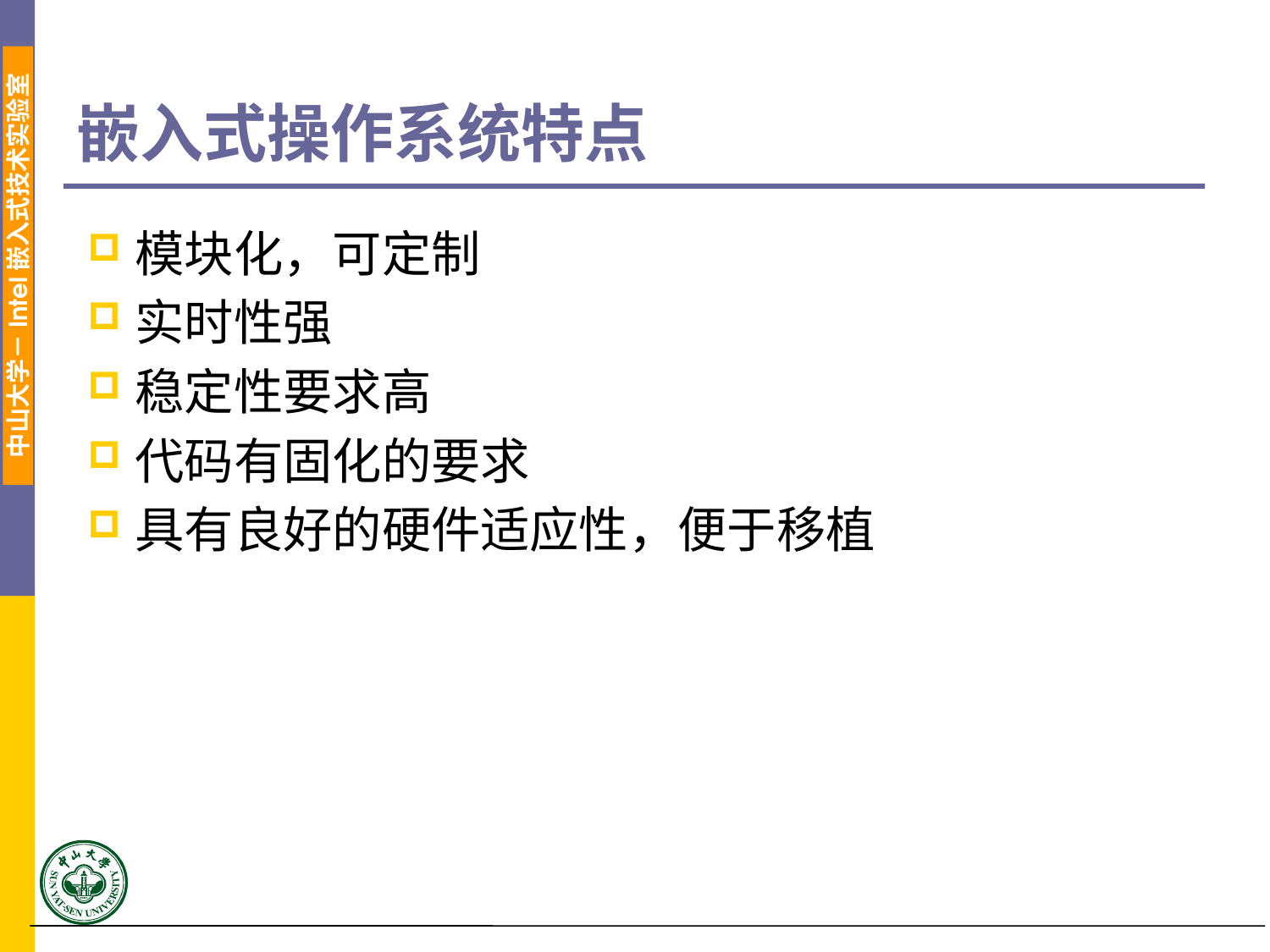

# 嵌入式操作系统特点
模块化，可定制
实时性强
稳定性要求高
代码有固化的要求
具有良好的硬件适应性，便于移植